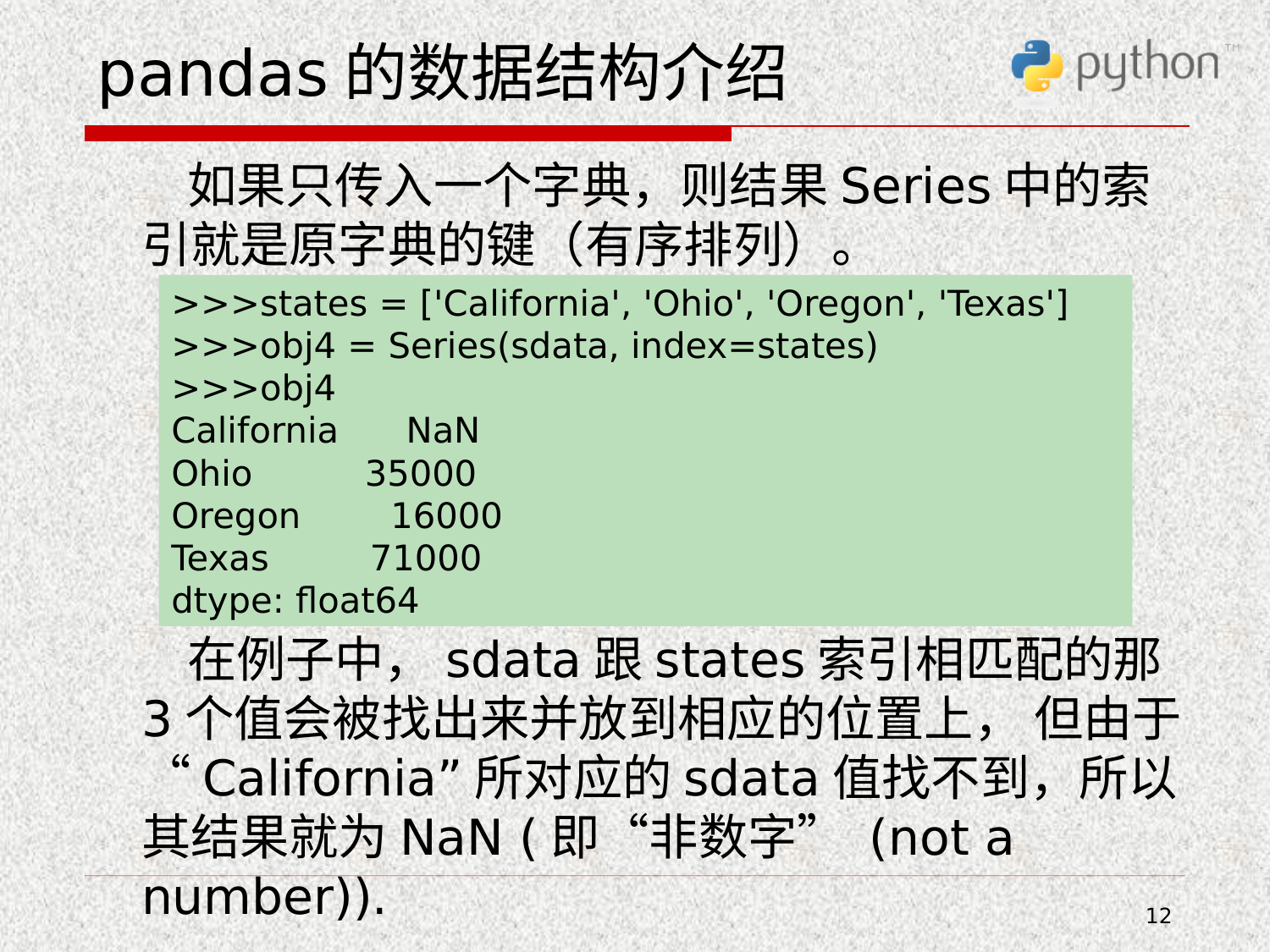

# pandas的数据结构介绍
         如果只传入一个字典，则结果Series中的索引就是原字典的键（有序排列）。

         在例子中，sdata跟states索引相匹配的那3个值会被找出来并放到相应的位置上， 但由于“California”所对应的sdata值找不到，所以其结果就为NaN (即“非数字” (not a number)).

>>>states = ['California', 'Ohio', 'Oregon', 'Texas']
>>>obj4 = Series(sdata, index=states)
>>>obj4
California      NaN
Ohio          35000
Oregon        16000
Texas         71000
dtype: float64
12